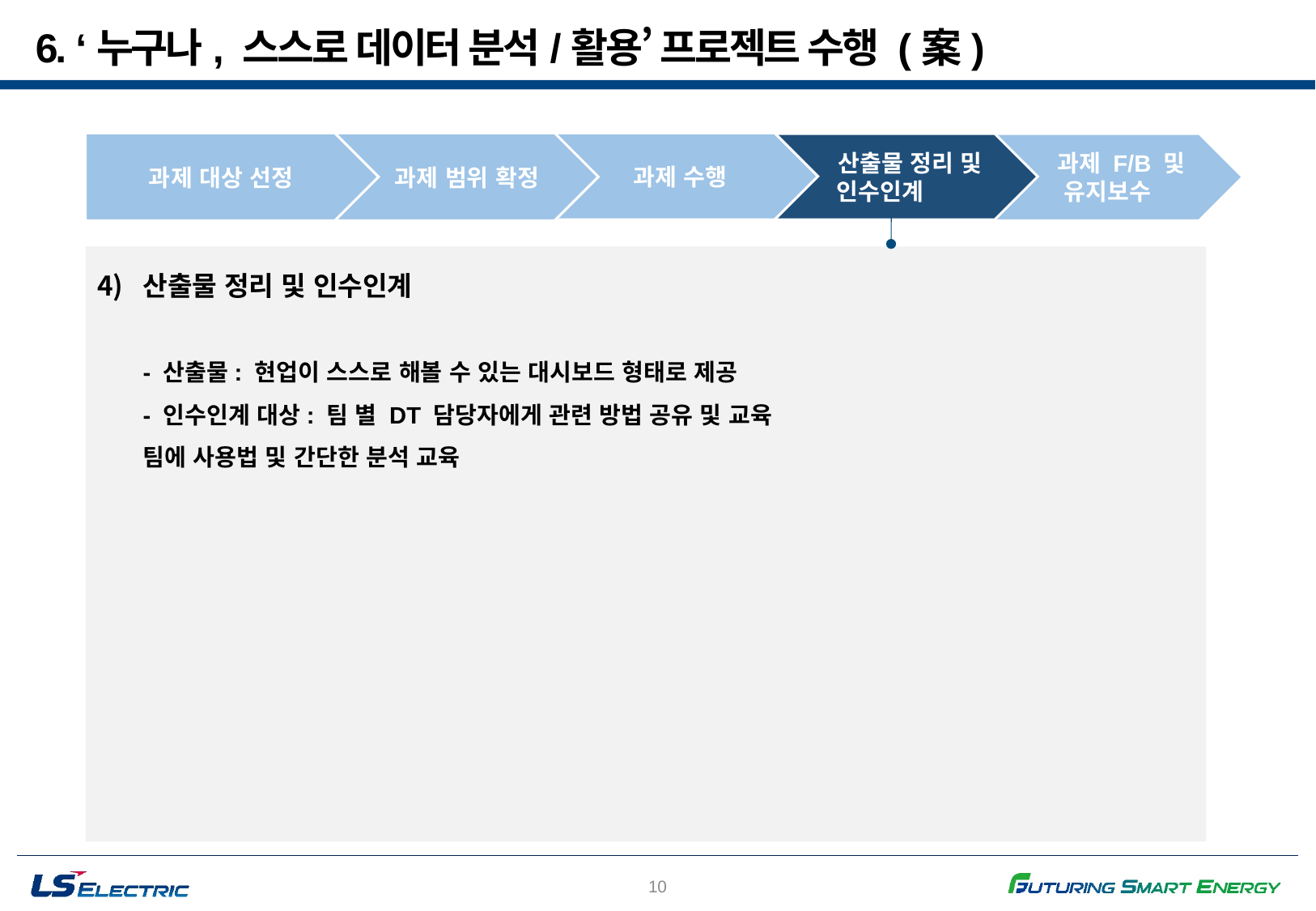

6. ‘누구나, 스스로 데이터 분석/활용’ 프로젝트 수행 (案)
과제 대상 선정
       과제 범위 확정
     과제 수행
        산출물 정리 및 인수인계
           과제 F/B 및
       유지보수

산출물 정리 및 인수인계
- 산출물: 현업이 스스로 해볼 수 있는 대시보드 형태로 제공
- 인수인계 대상: 팀 별 DT 담당자에게 관련 방법 공유 및 교육
팀에 사용법 및 간단한 분석 교육
10